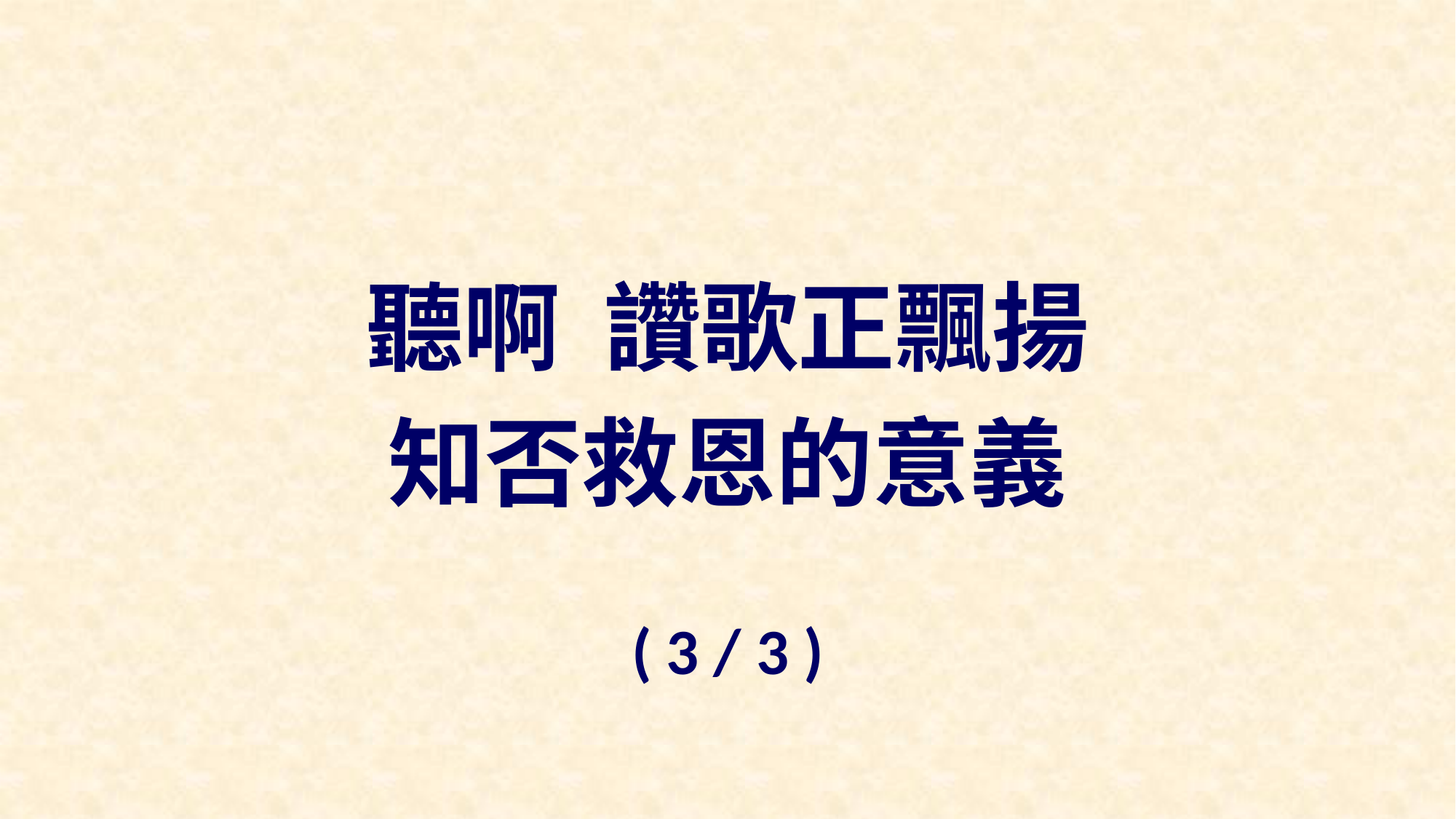

聽啊  讚歌正飄揚
知否救恩的意義
( 3 / 3 )